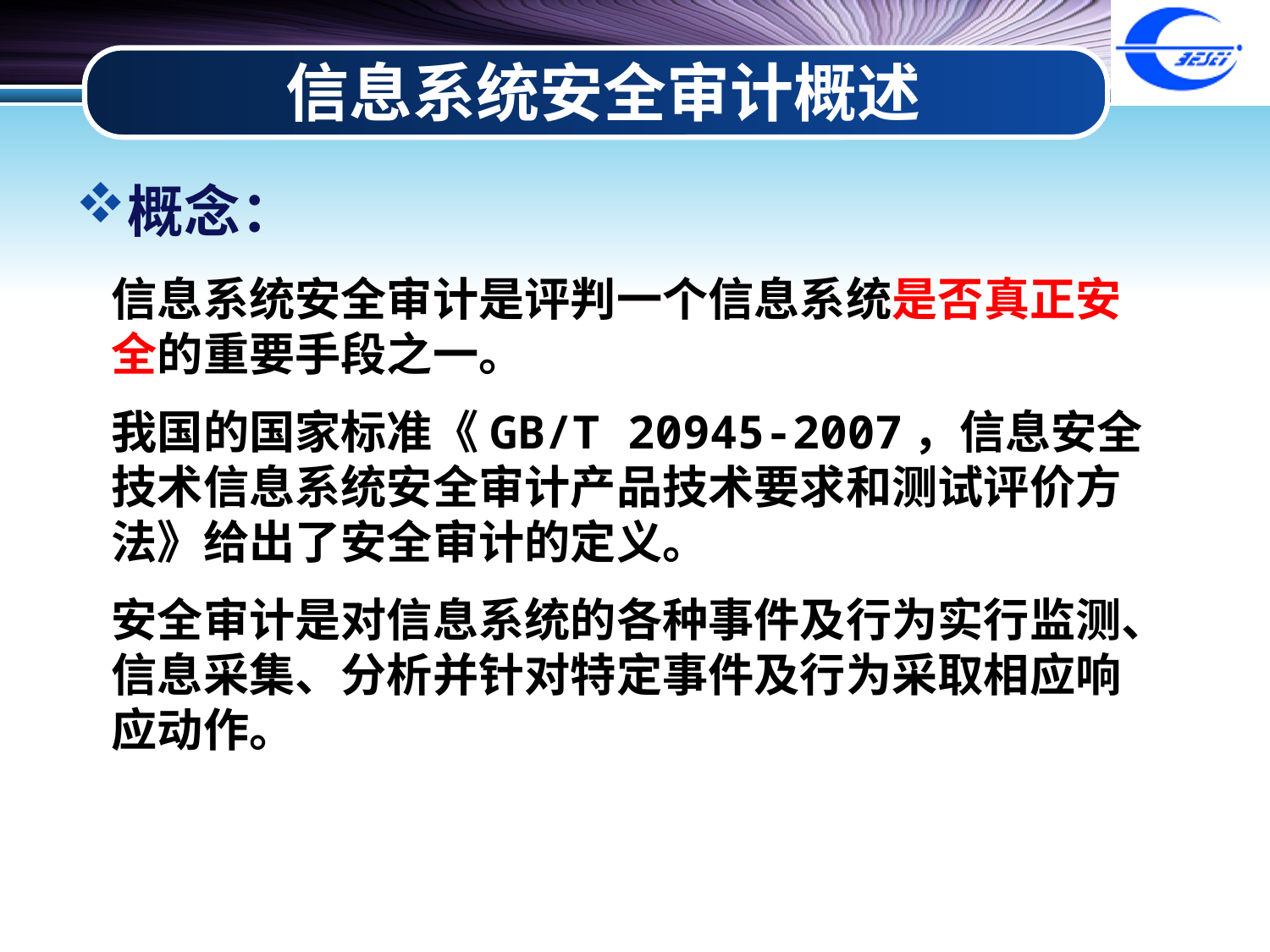

# 信息系统安全审计概述
概念：
信息系统安全审计是评判一个信息系统是否真正安全的重要手段之一。
我国的国家标准《GB/T 20945-2007，信息安全技术信息系统安全审计产品技术要求和测试评价方法》给出了安全审计的定义。
安全审计是对信息系统的各种事件及行为实行监测、信息采集、分析并针对特定事件及行为采取相应响应动作。